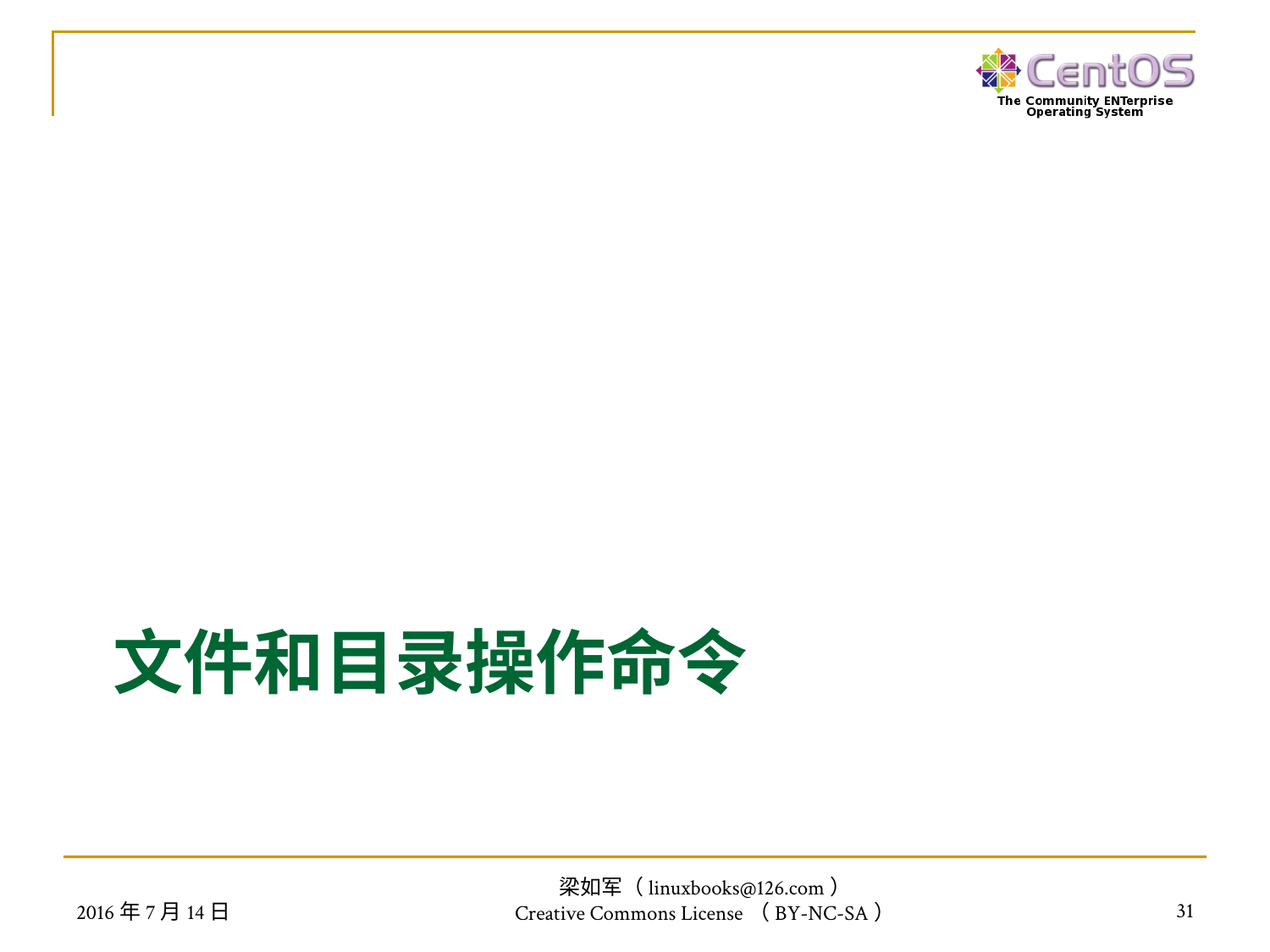

# 文件和目录操作命令
2016年7月14日
31
梁如军（linuxbooks@126.com）
Creative Commons License（BY-NC-SA）